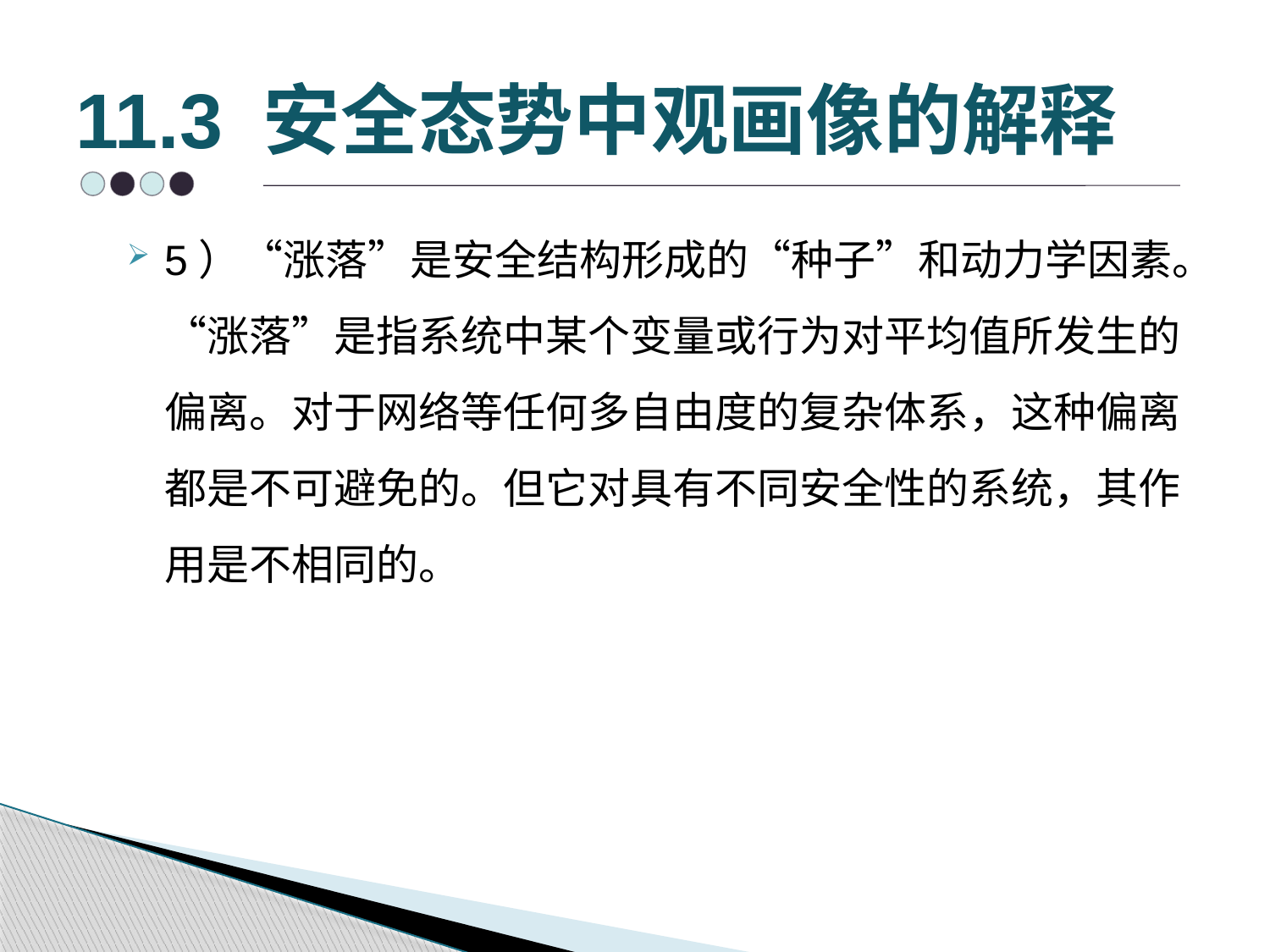

# 11.3 安全态势中观画像的解释

5）“涨落”是安全结构形成的“种子”和动力学因素。“涨落”是指系统中某个变量或行为对平均值所发生的偏离。对于网络等任何多自由度的复杂体系，这种偏离都是不可避免的。但它对具有不同安全性的系统，其作用是不相同的。